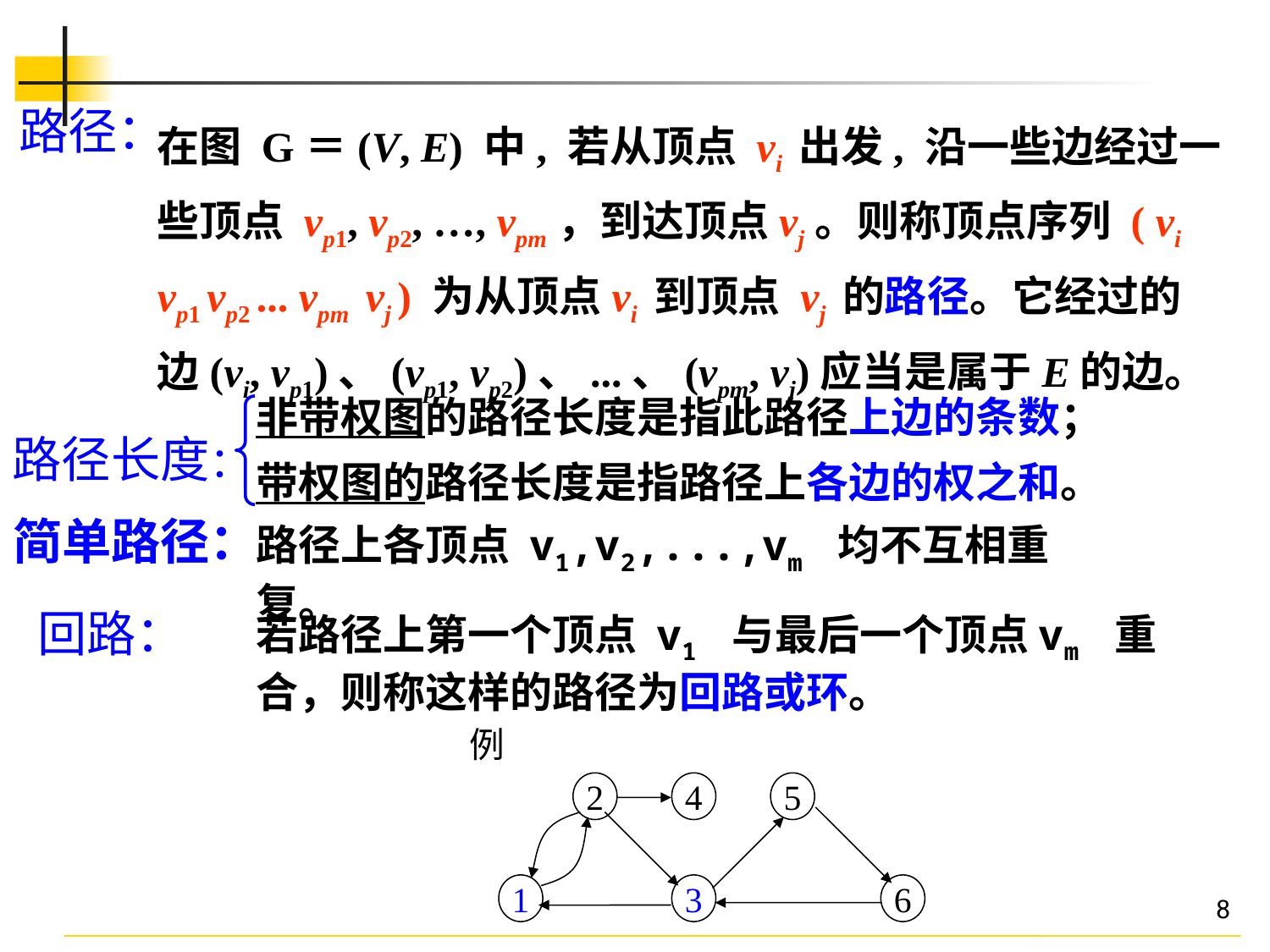

路径：
在图 G＝(V, E) 中, 若从顶点 vi 出发, 沿一些边经过一些顶点 vp1, vp2, …, vpm，到达顶点vj。则称顶点序列 ( vi  vp1 vp2 ... vpm  vj ) 为从顶点vi 到顶点 vj 的路径。它经过的边(vi, vp1)、(vp1, vp2)、...、(vpm, vj)应当是属于E的边。
非带权图的路径长度是指此路径上边的条数；
带权图的路径长度是指路径上各边的权之和。

路径长度：
# 简单路径：
路径上各顶点 v1,v2,...,vm 均不互相重复。
回路：
若路径上第一个顶点 v1 与最后一个顶点vm 重合，则称这样的路径为回路或环。
例
2
4
5

1
3
6

8